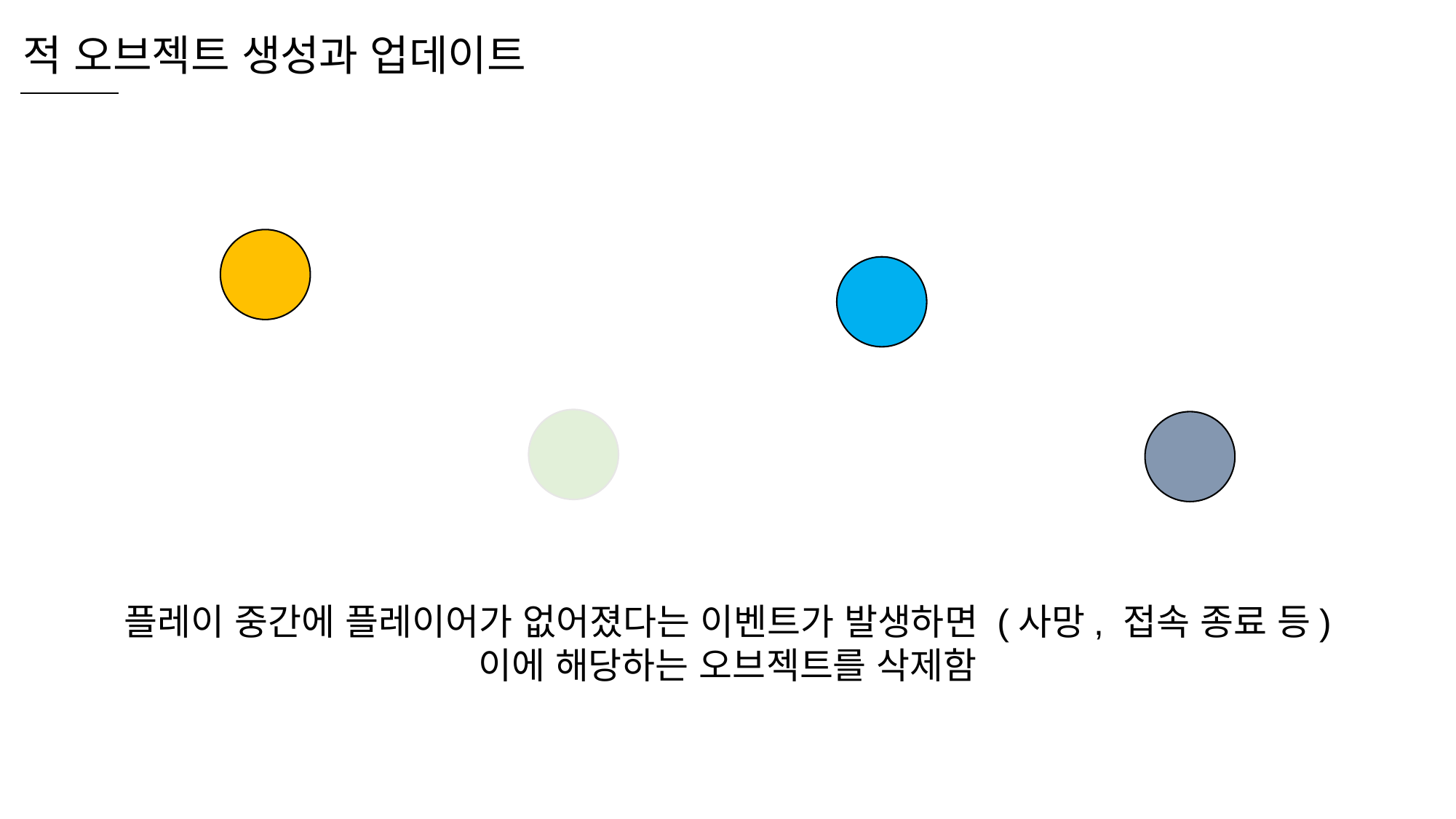

적 오브젝트 생성과 업데이트

플레이 중간에 플레이어가 없어졌다는 이벤트가 발생하면 (사망, 접속 종료 등)
이에 해당하는 오브젝트를 삭제함